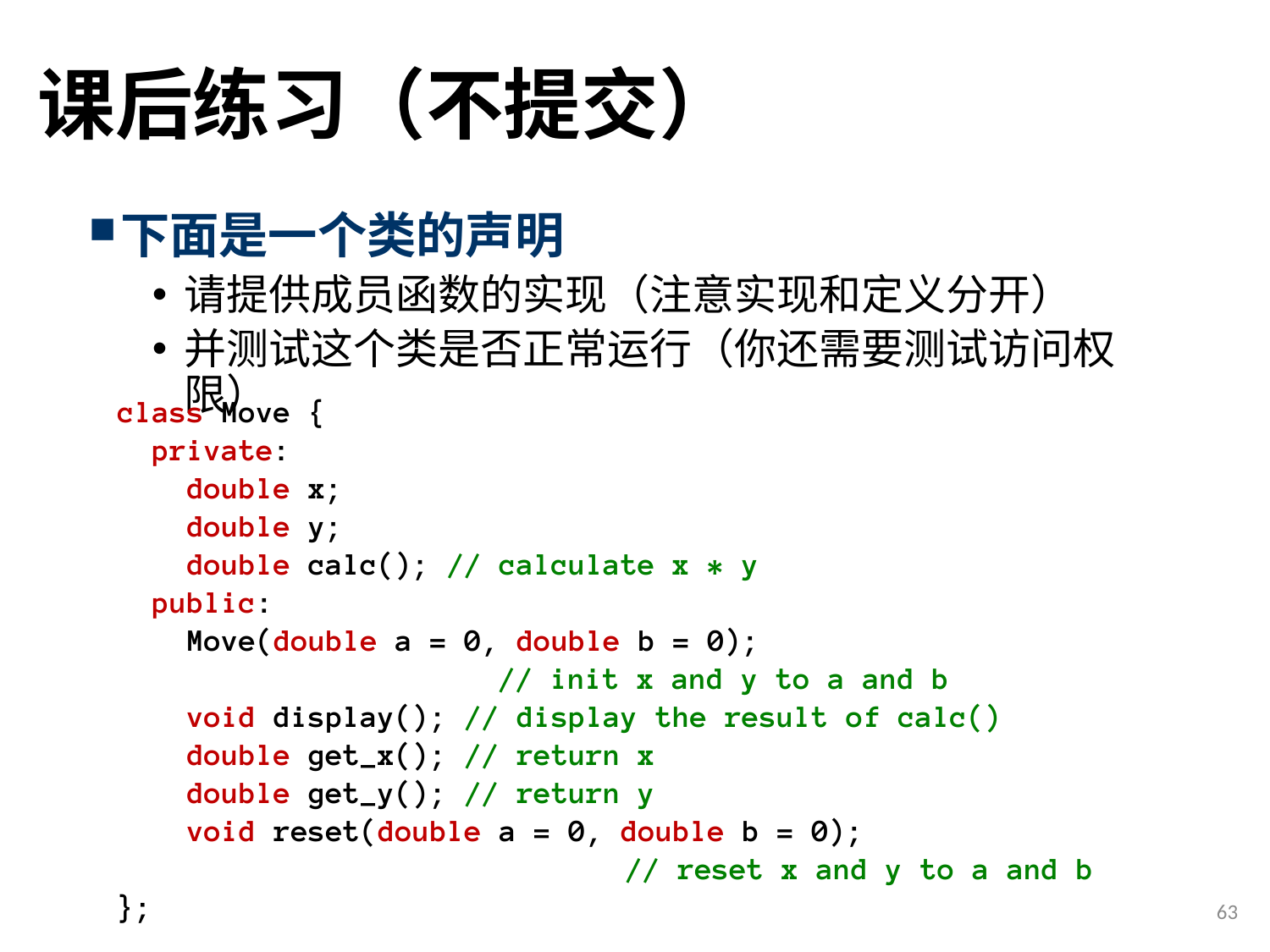

# 课后练习（不提交）
下面是一个类的声明
请提供成员函数的实现（注意实现和定义分开）
并测试这个类是否正常运行（你还需要测试访问权限）

class Move {
  private:
    double x;
    double y;
    double calc(); // calculate x * y
  public:
    Move(double a = 0, double b = 0);
			// init x and y to a and b
    void display(); // display the result of calc()
    double get_x(); // return x
    double get_y(); // return y
    void reset(double a = 0, double b = 0);
				// reset x and y to a and b
};
63